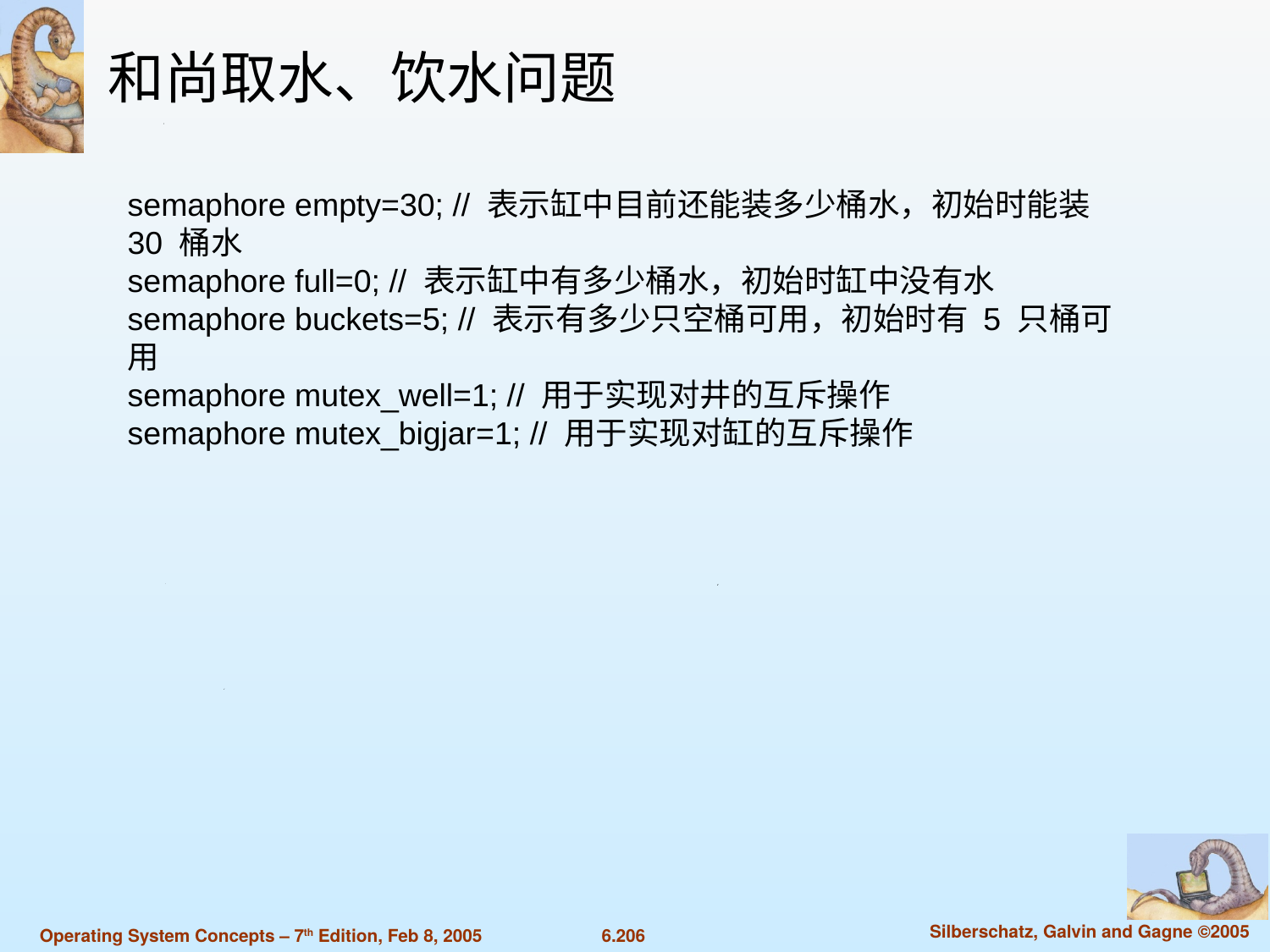

和尚取水、饮水问题
semaphore empty=30; // 表示缸中目前还能装多少桶水，初始时能装 30 桶水
semaphore full=0; // 表示缸中有多少桶水，初始时缸中没有水
semaphore buckets=5; // 表示有多少只空桶可用，初始时有 5 只桶可用
semaphore mutex_well=1; // 用于实现对井的互斥操作
semaphore mutex_bigjar=1; // 用于实现对缸的互斥操作